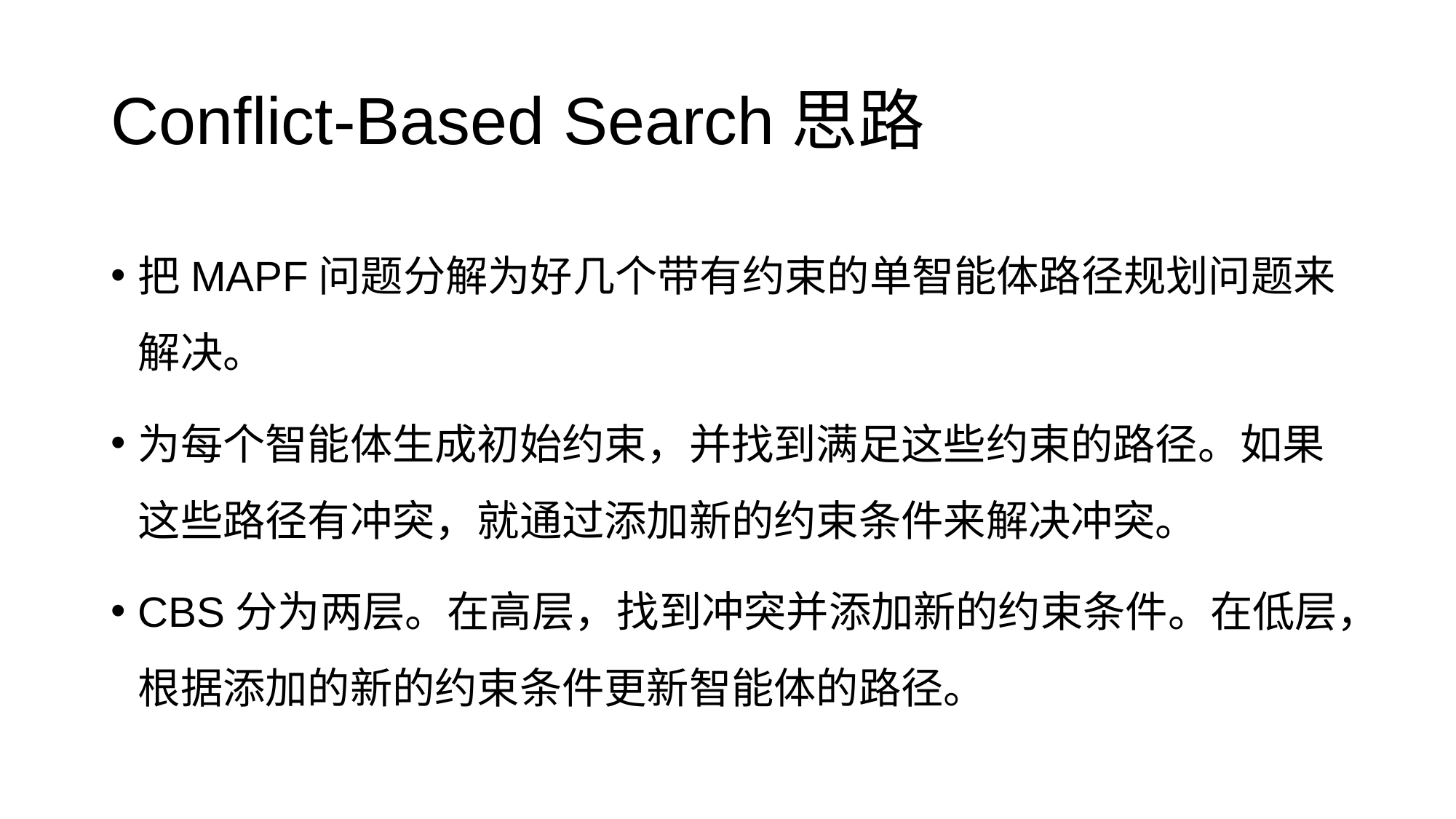

# Conflict-Based Search思路
把MAPF问题分解为好几个带有约束的单智能体路径规划问题来解决。
为每个智能体生成初始约束，并找到满足这些约束的路径。如果这些路径有冲突，就通过添加新的约束条件来解决冲突。
CBS分为两层。在高层，找到冲突并添加新的约束条件。在低层，根据添加的新的约束条件更新智能体的路径。